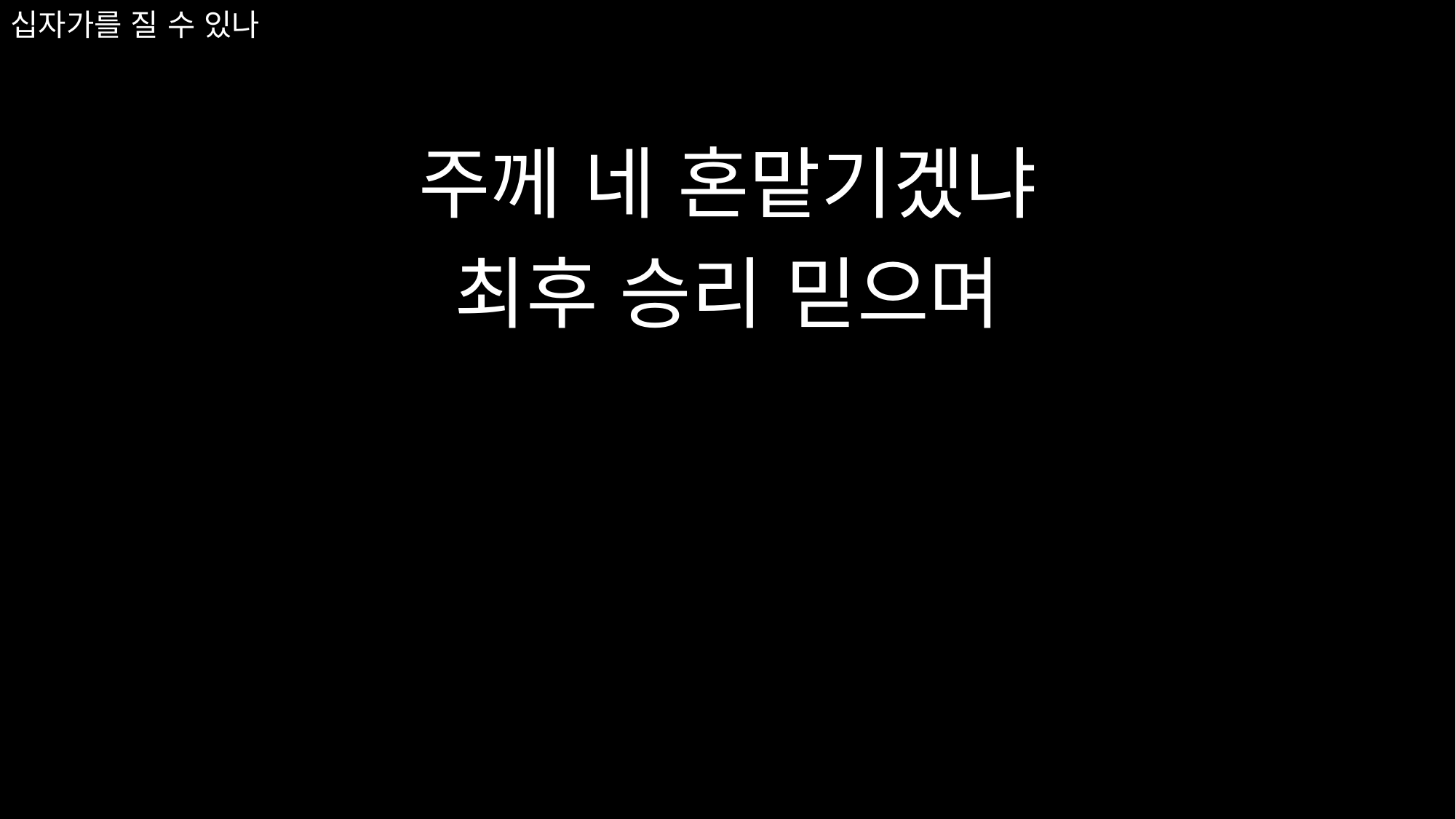

주께 네 혼맡기겠냐
최후 승리 믿으며
# 십자가를 질 수 있나